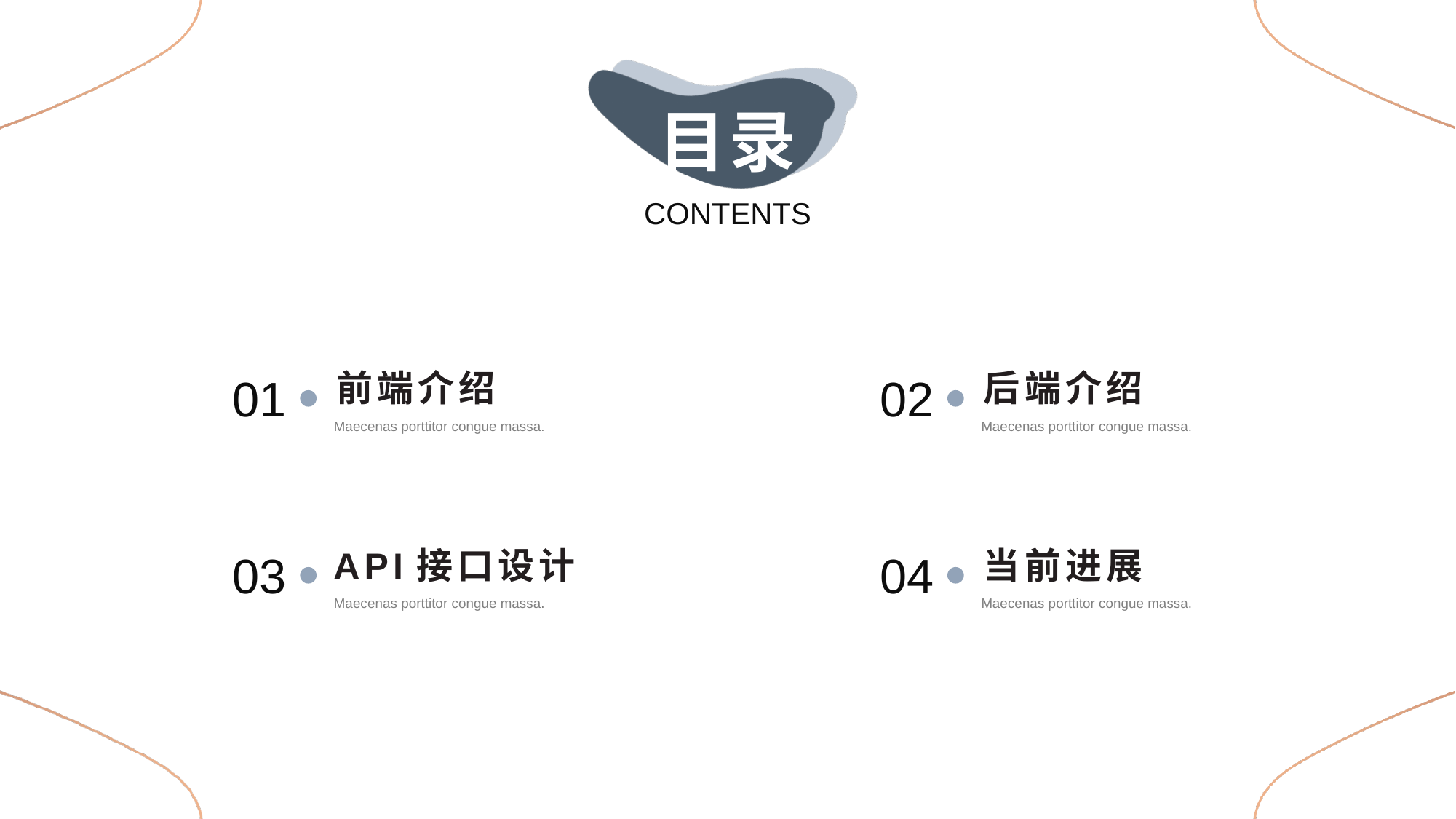

目录
CONTENTS
https://www.ypppt.com/
前端介绍
后端介绍
01
02

Maecenas porttitor congue massa.
Maecenas porttitor congue massa.
API接口设计
当前进展
03
04

Maecenas porttitor congue massa.
Maecenas porttitor congue massa.